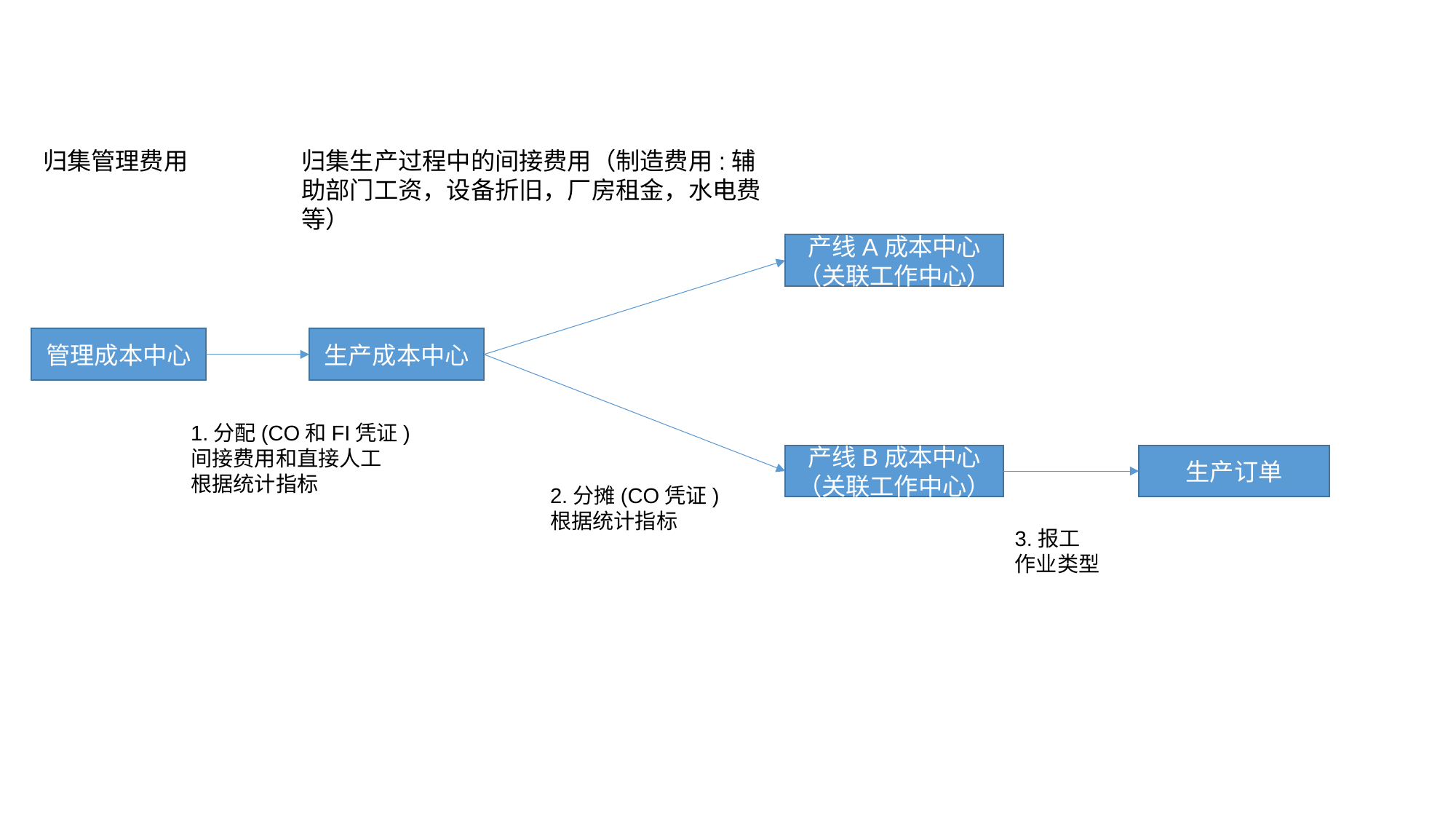

归集管理费用
归集生产过程中的间接费用（制造费用:辅助部门工资，设备折旧，厂房租金，水电费等）
产线A成本中心（关联工作中心）
管理成本中心
生产成本中心
1.分配(CO和FI凭证)
间接费用和直接人工
根据统计指标
产线B成本中心（关联工作中心）
生产订单
2.分摊(CO凭证)
根据统计指标
3.报工
作业类型